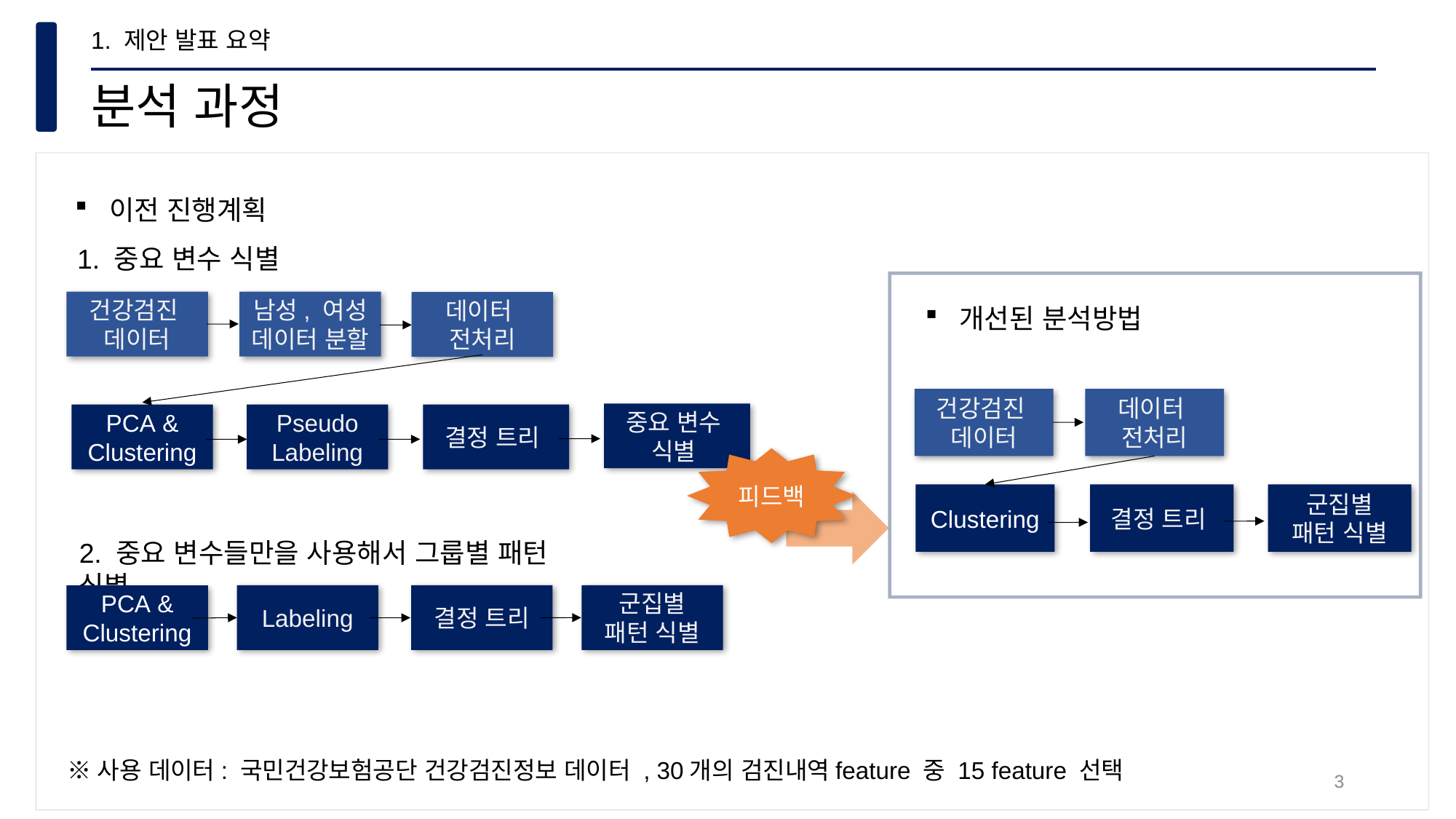

1. 제안 발표 요약

분석 과정

이전 진행계획

1. 중요 변수 식별
건강검진
데이터
남성, 여성
데이터 분할
데이터
전처리
중요 변수
식별
Pseudo
Labeling
결정 트리
PCA & Clustering
2. 중요 변수들만을 사용해서 그룹별 패턴 식별
군집별
패턴 식별
결정 트리
Labeling
PCA & Clustering

개선된 분석방법
건강검진
데이터
데이터
전처리
Clustering
결정 트리
군집별
패턴 식별
피드백

※사용 데이터: 국민건강보험공단 건강검진정보 데이터 , 30개의 검진내역feature 중 15 feature 선택

3